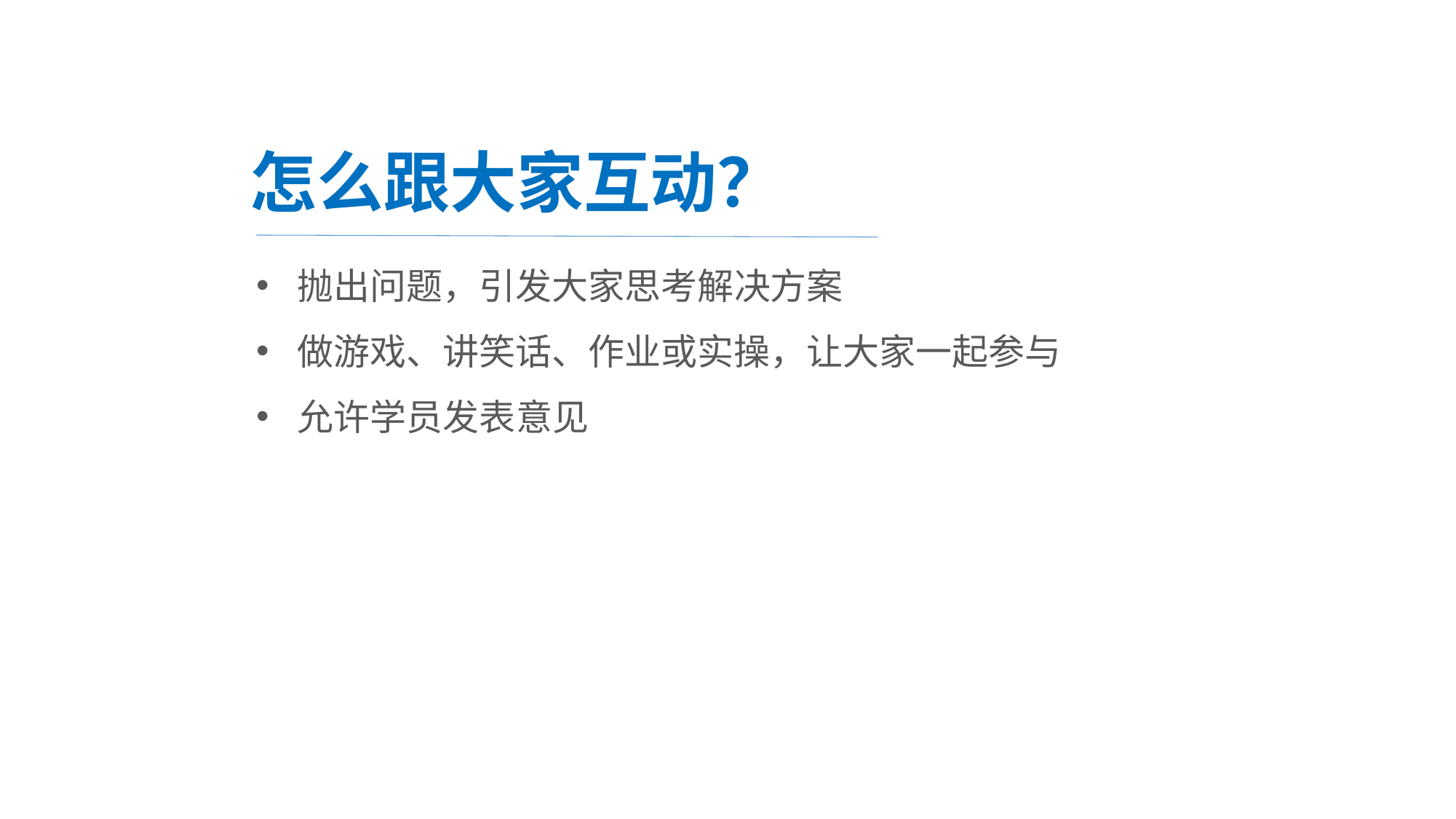

怎么跟大家互动？
抛出问题，引发大家思考解决方案
做游戏、讲笑话、作业或实操，让大家一起参与
允许学员发表意见